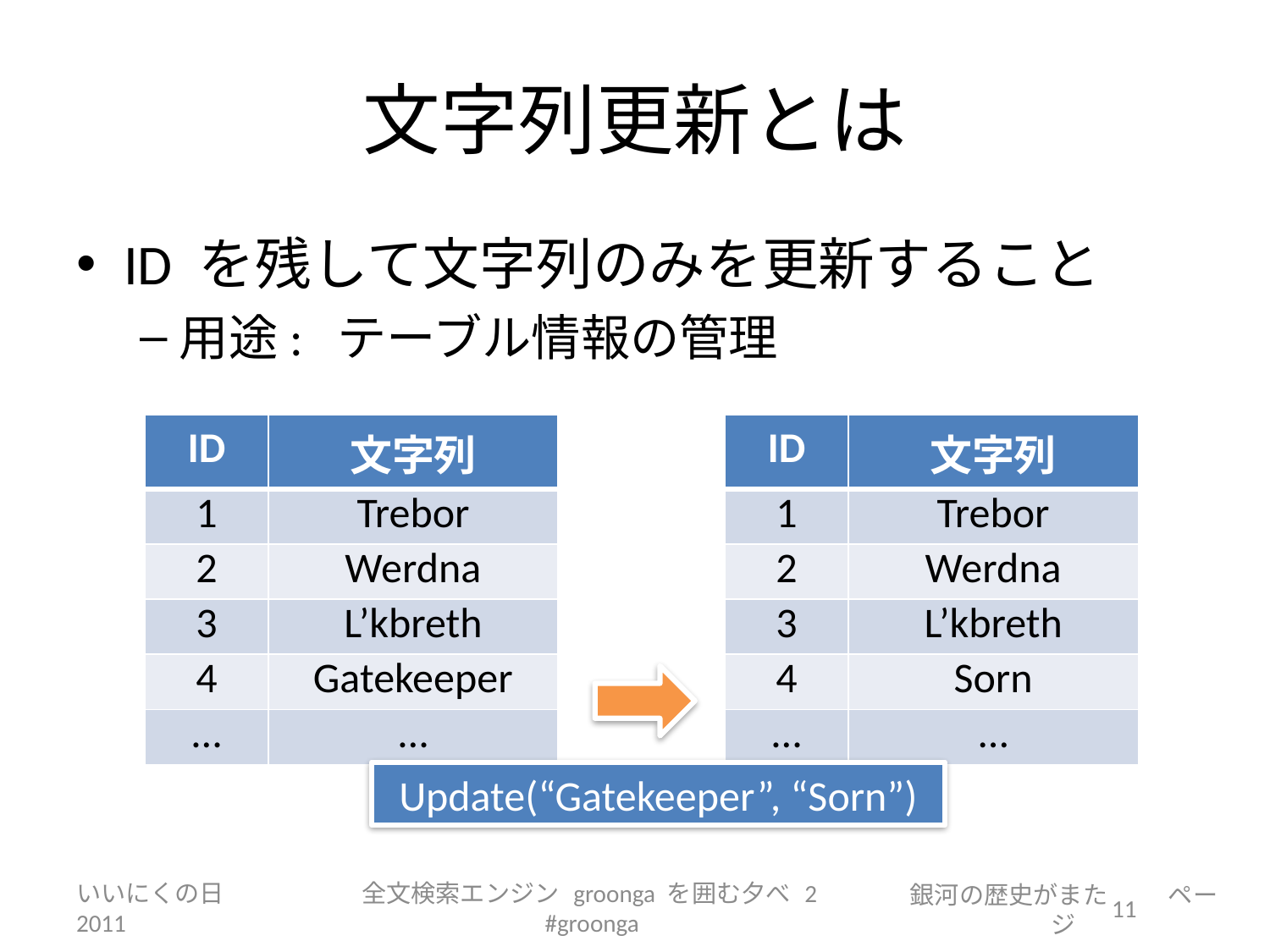

# 文字列更新とは
ID を残して文字列のみを更新すること
用途:  テーブル情報の管理
| ID | 文字列 |
| --- | --- |
| 1 | Trebor |
| 2 | Werdna |
| 3 | L’kbreth |
| 4 | Gatekeeper |
| … | … |
| ID | 文字列 |
| --- | --- |
| 1 | Trebor |
| 2 | Werdna |
| 3 | L’kbreth |
| 4 | Sorn |
| … | … |

Update(“Gatekeeper”, “Sorn”)
いいにくの日 2011
全文検索エンジン groonga を囲む夕べ 2  #groonga
11